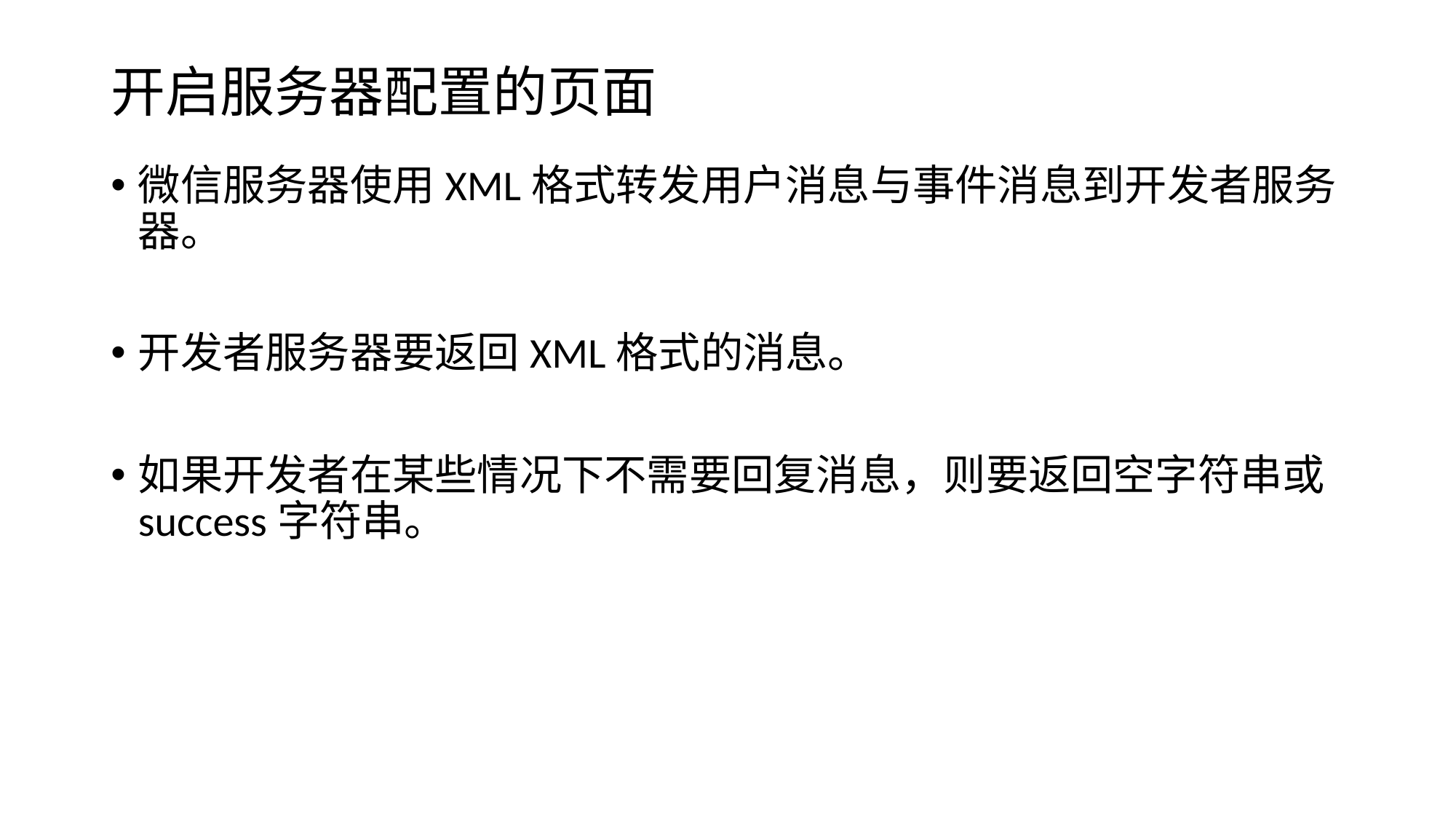

# 开启服务器配置的页面
微信服务器使用XML格式转发用户消息与事件消息到开发者服务器。

开发者服务器要返回XML格式的消息。

如果开发者在某些情况下不需要回复消息，则要返回空字符串或success字符串。